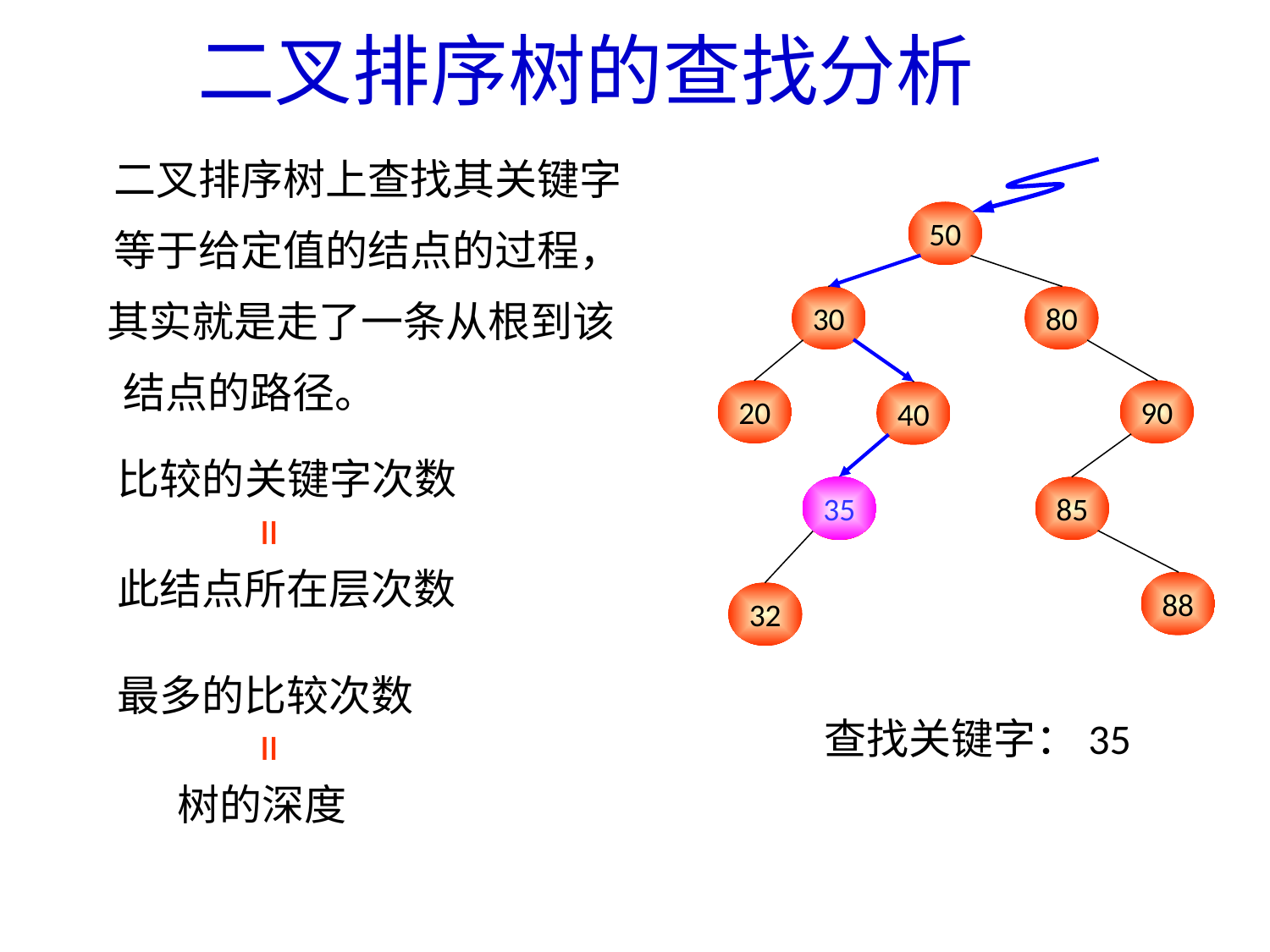

二叉排序树的查找分析
        二叉排序树上查找其关键字
        等于给定值的结点的过程，
	其实就是走了一条从根到该
         结点的路径。

50
30
80
20
90
40
35
85
88
32
比较的关键字次数
35
 =
此结点所在层次数
最多的比较次数
查找关键字：35
 =
树的深度